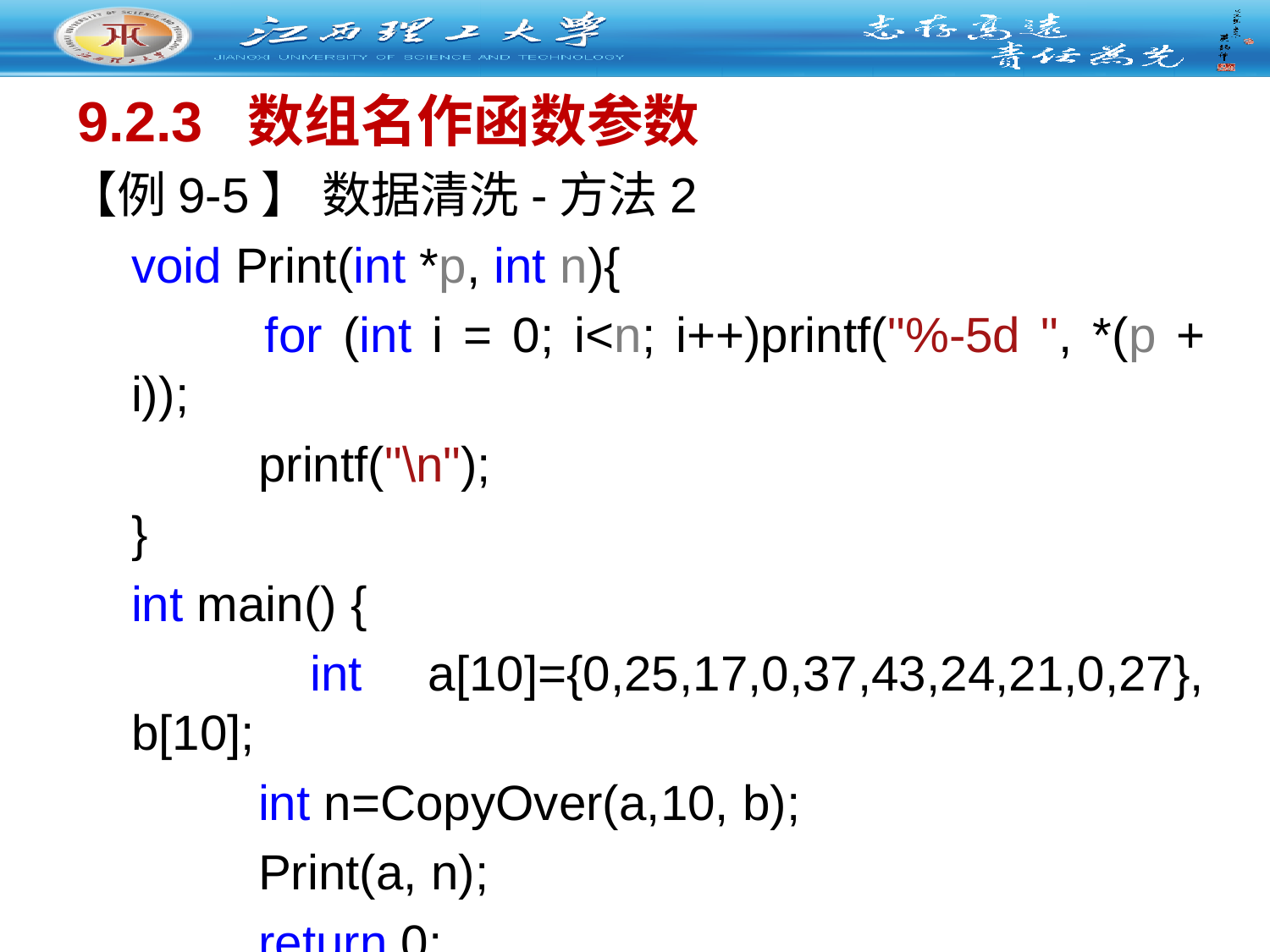

# 9.2.3  数组名作函数参数
【例9-5】 数据清洗-方法2
void Print(int *p, int n){
 	for (int i = 0; i<n; i++)printf("%-5d ", *(p + i));
 	printf("\n");
}
int main() {
 	int a[10]={0,25,17,0,37,43,24,21,0,27}, b[10];
 	int n=CopyOver(a,10, b);
 	Print(a, n);
  	return 0;
}